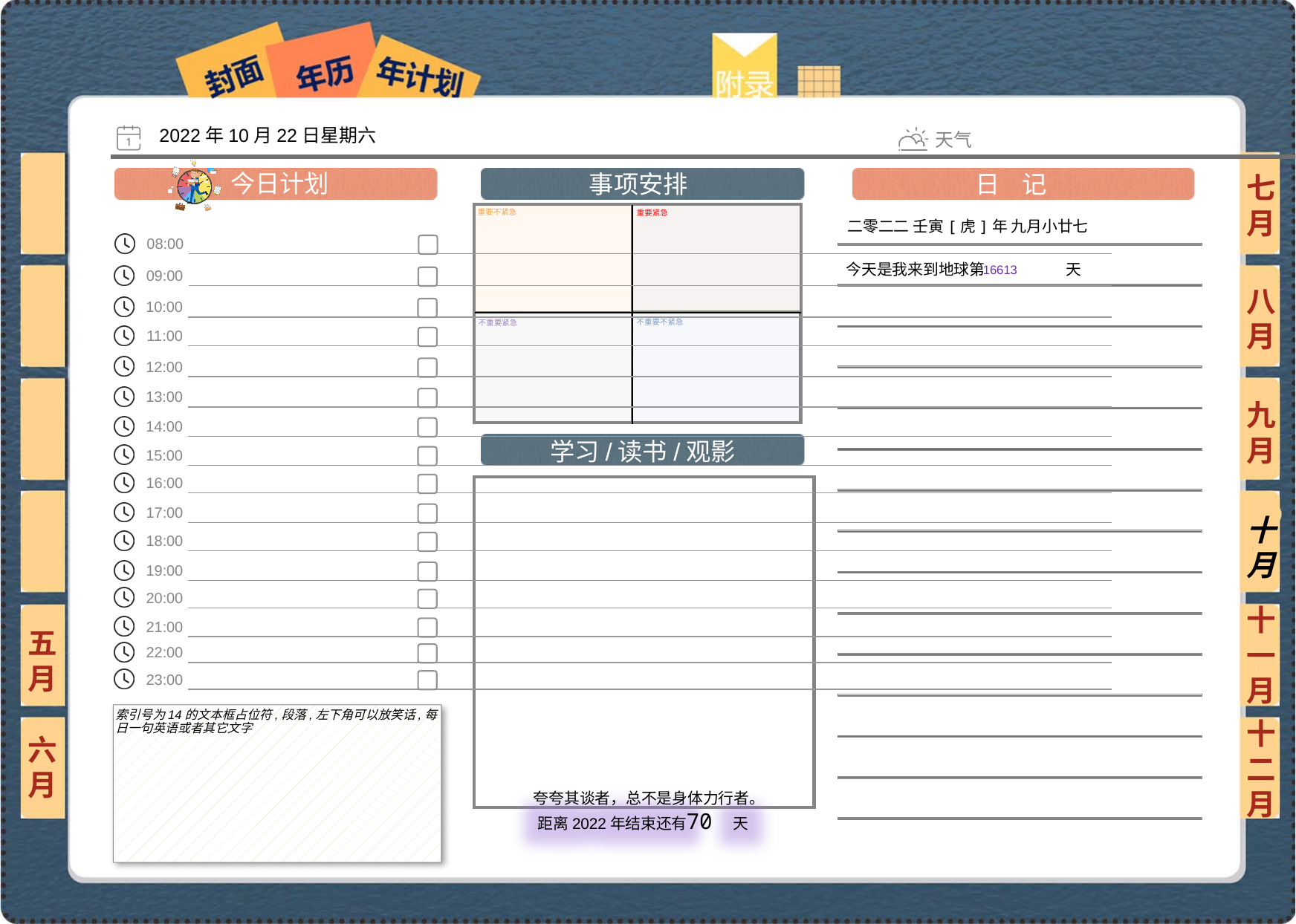

2022年10月22日星期六
七月
二零二二 壬寅[虎]年 九月小廿七
16613
八月
九月
十月
十一月
五月
索引号为14的文本框占位符,段落,左下角可以放笑话,每日一句英语或者其它文字
六月
十二月
70
 夸夸其谈者，总不是身体力行者。